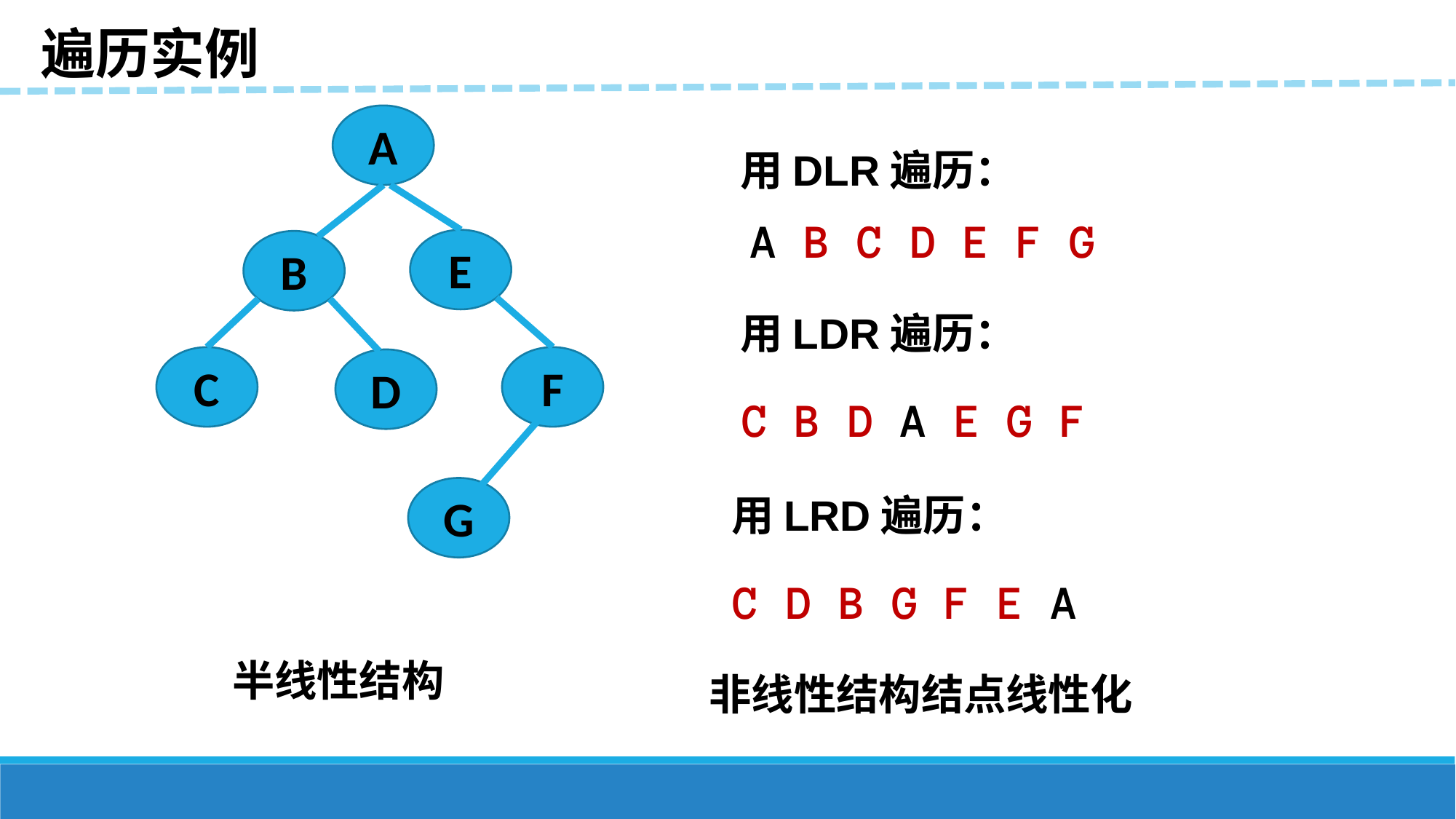

遍历实例
A
用DLR遍历：
A B C D E F G
E
B
用LDR遍历：
C
F
D
C B D A E G F
G
用LRD遍历：
C D B G F E A
半线性结构
非线性结构结点线性化